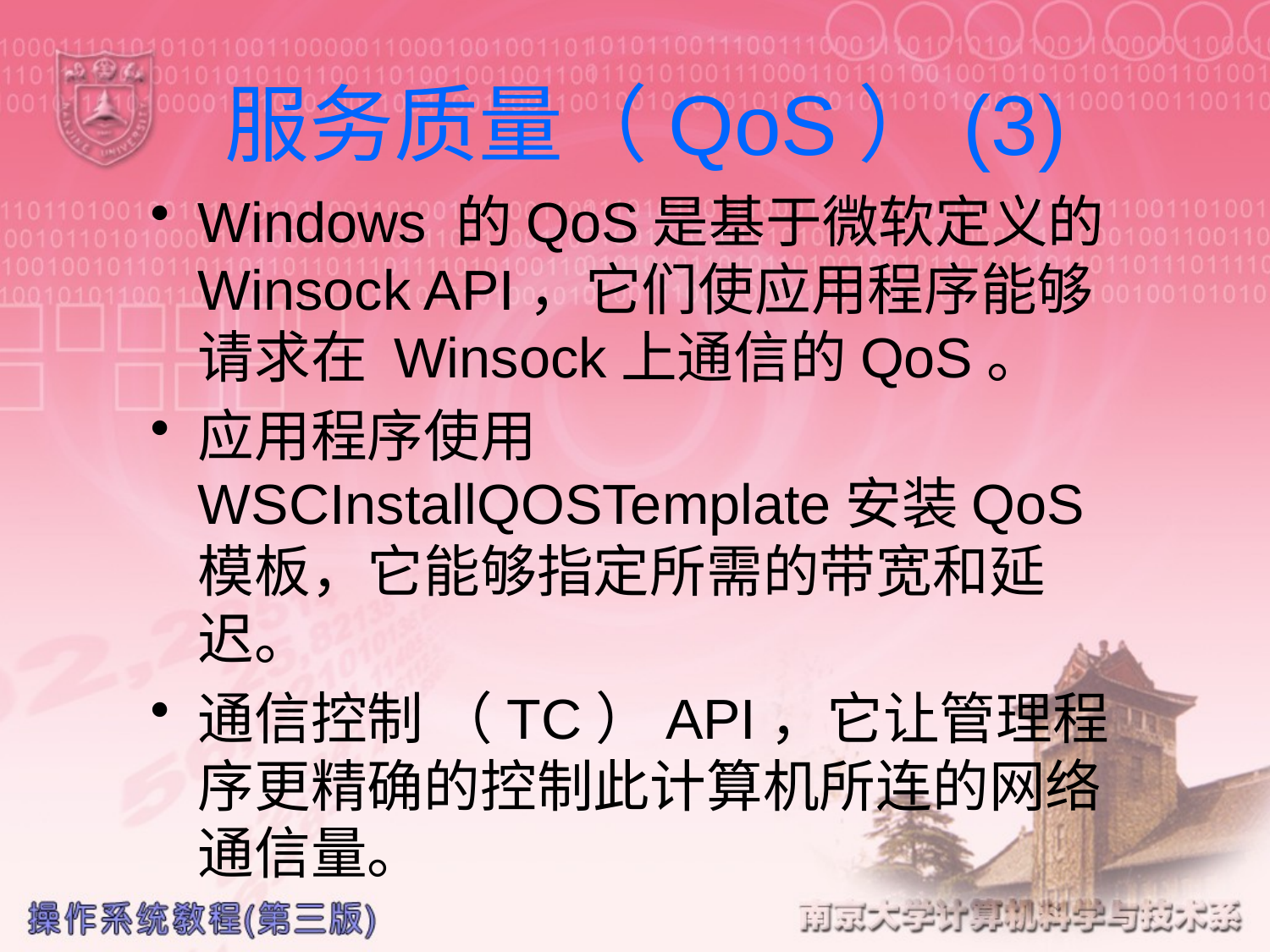

# 服务质量（QoS）(3)
Windows 的QoS是基于微软定义的Winsock API，它们使应用程序能够请求在 Winsock上通信的QoS。
应用程序使用WSCInstallQOSTemplate安装QoS模板，它能够指定所需的带宽和延迟。
通信控制 （TC）API，它让管理程序更精确的控制此计算机所连的网络通信量。